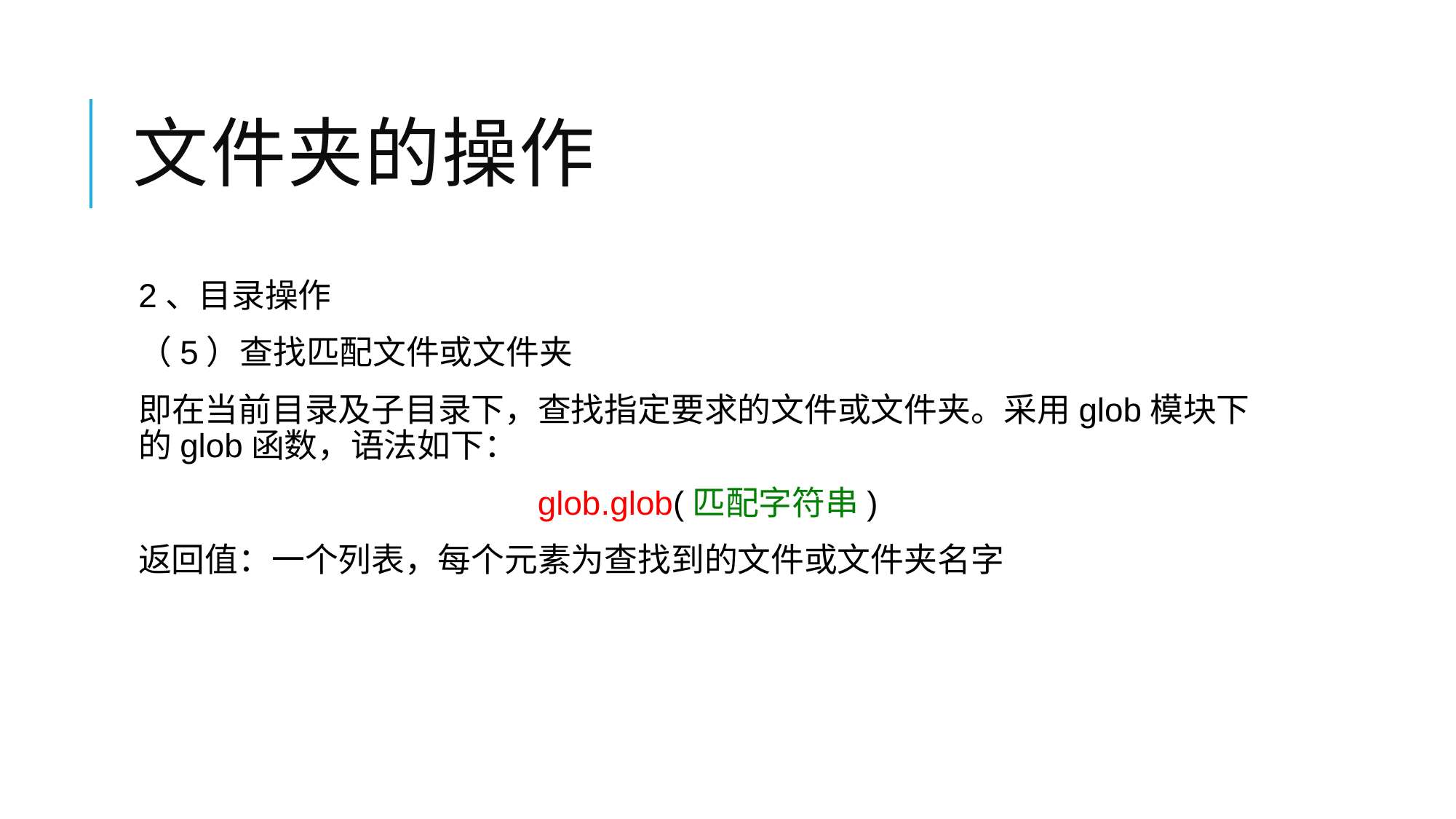

# 文件夹的操作
2、目录操作
（5）查找匹配文件或文件夹
即在当前目录及子目录下，查找指定要求的文件或文件夹。采用glob模块下的glob函数，语法如下：
glob.glob(匹配字符串)
返回值：一个列表，每个元素为查找到的文件或文件夹名字